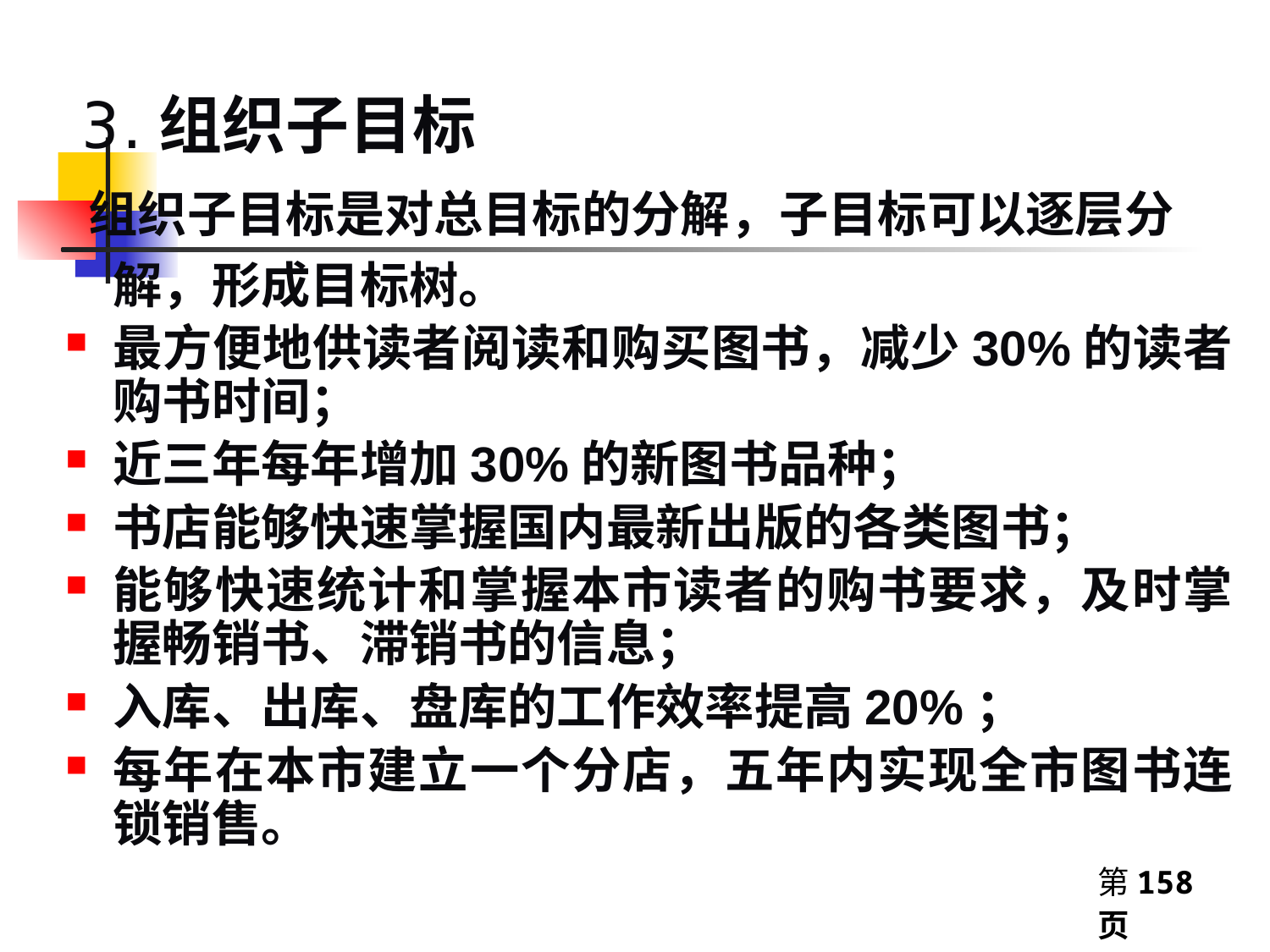

3.组织子目标
 组织子目标是对总目标的分解，子目标可以逐层分解，形成目标树。
最方便地供读者阅读和购买图书，减少30%的读者购书时间；
近三年每年增加30%的新图书品种；
书店能够快速掌握国内最新出版的各类图书；
能够快速统计和掌握本市读者的购书要求，及时掌握畅销书、滞销书的信息；
入库、出库、盘库的工作效率提高20%；
每年在本市建立一个分店，五年内实现全市图书连锁销售。